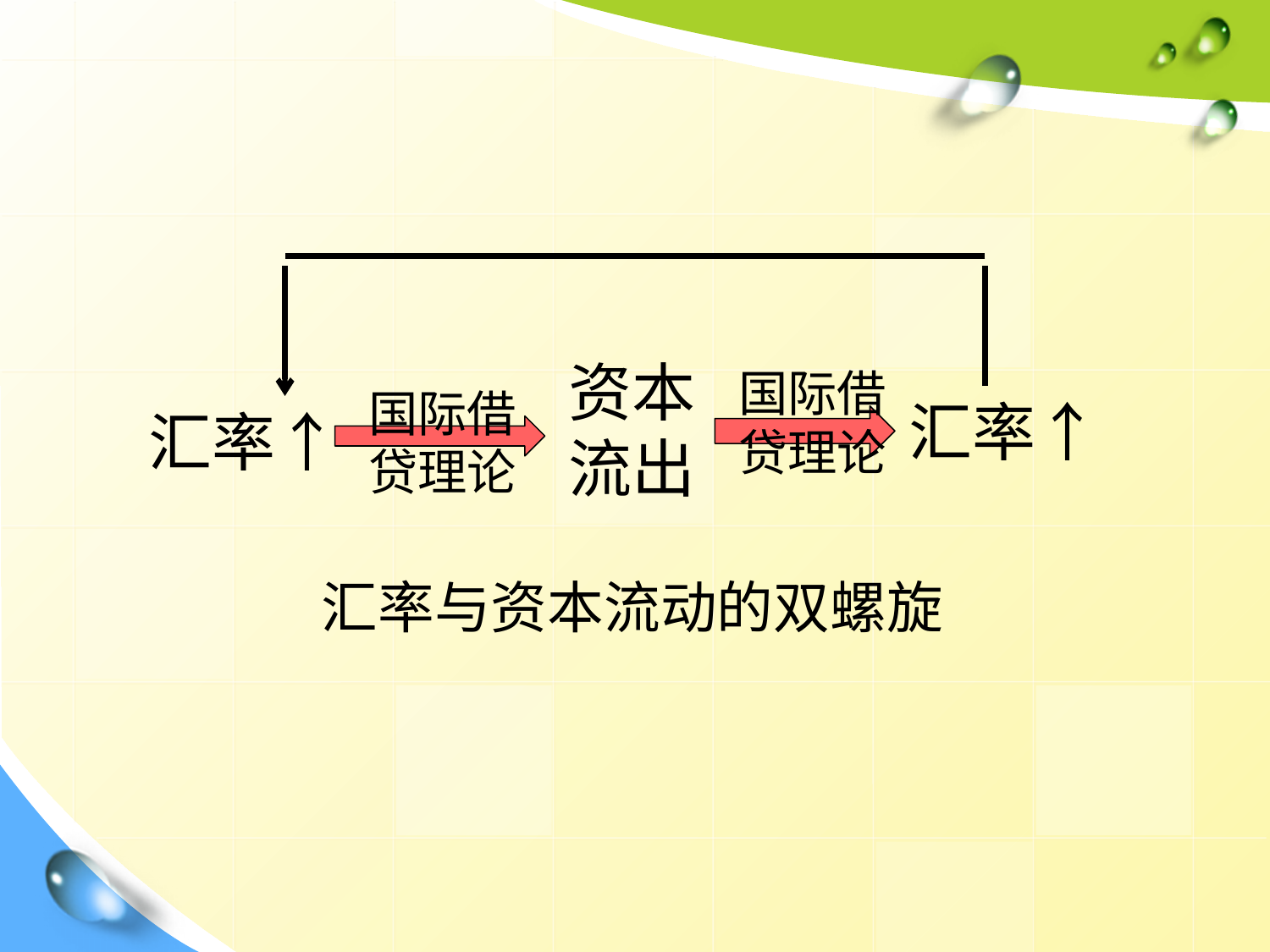

资本
流出
国际借
贷理论
国际借
贷理论
汇率↑

汇率↑

汇率与资本流动的双螺旋